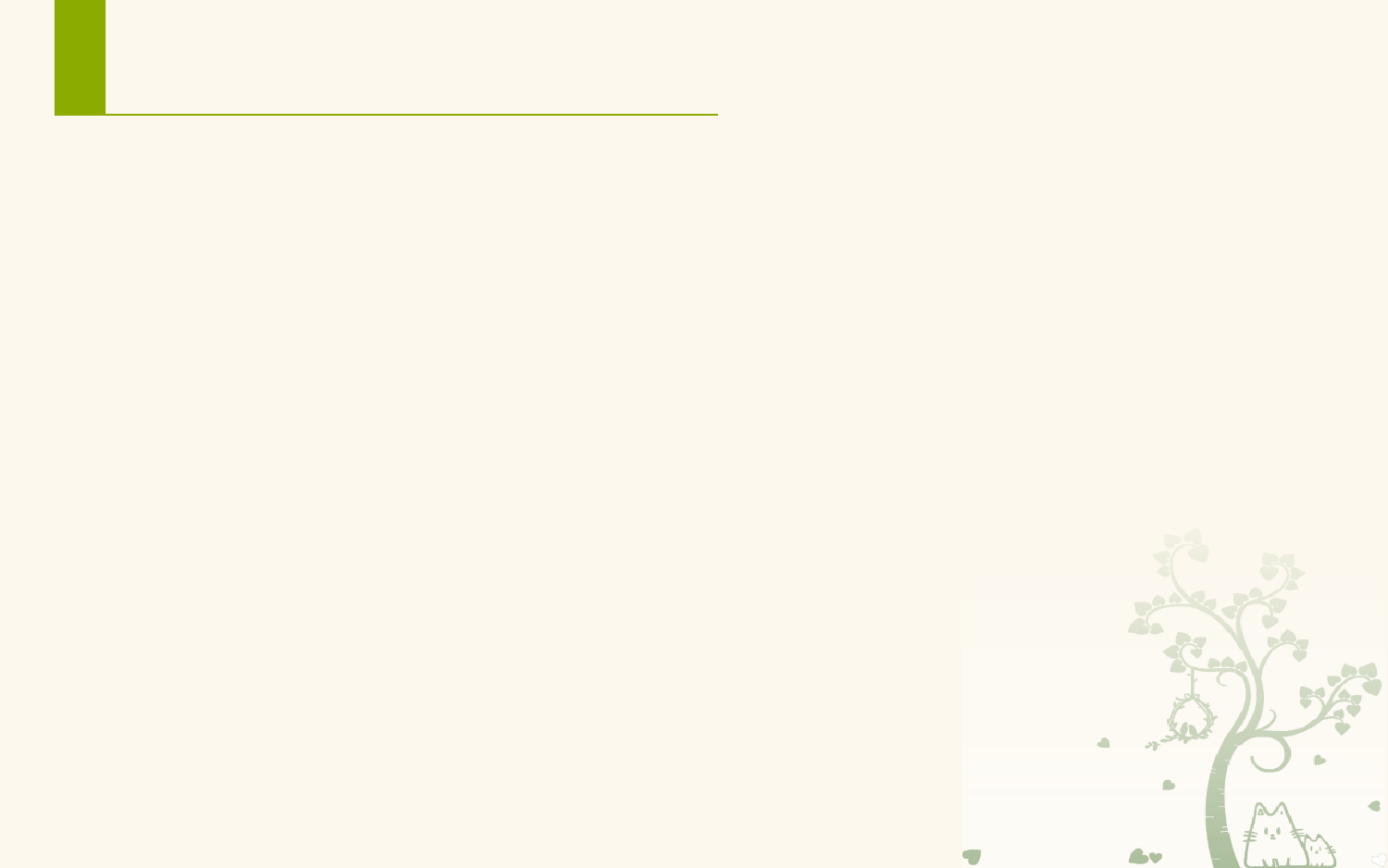

# 3.2 常用UI组件
TextView，EditText
Button，RadioButton, CheckBox, ToggleButton
ImageView，ImageButton
ProgressBar，SeekBar, RatingBar
AlertDialog
普通提示对话框 ，单选对话框，多选对话框，列表对话框
自定义View对话框 setView
 ProgessDialog，SeekBarDialog
DatePickerDialog， TimePickerDialog
Spinner